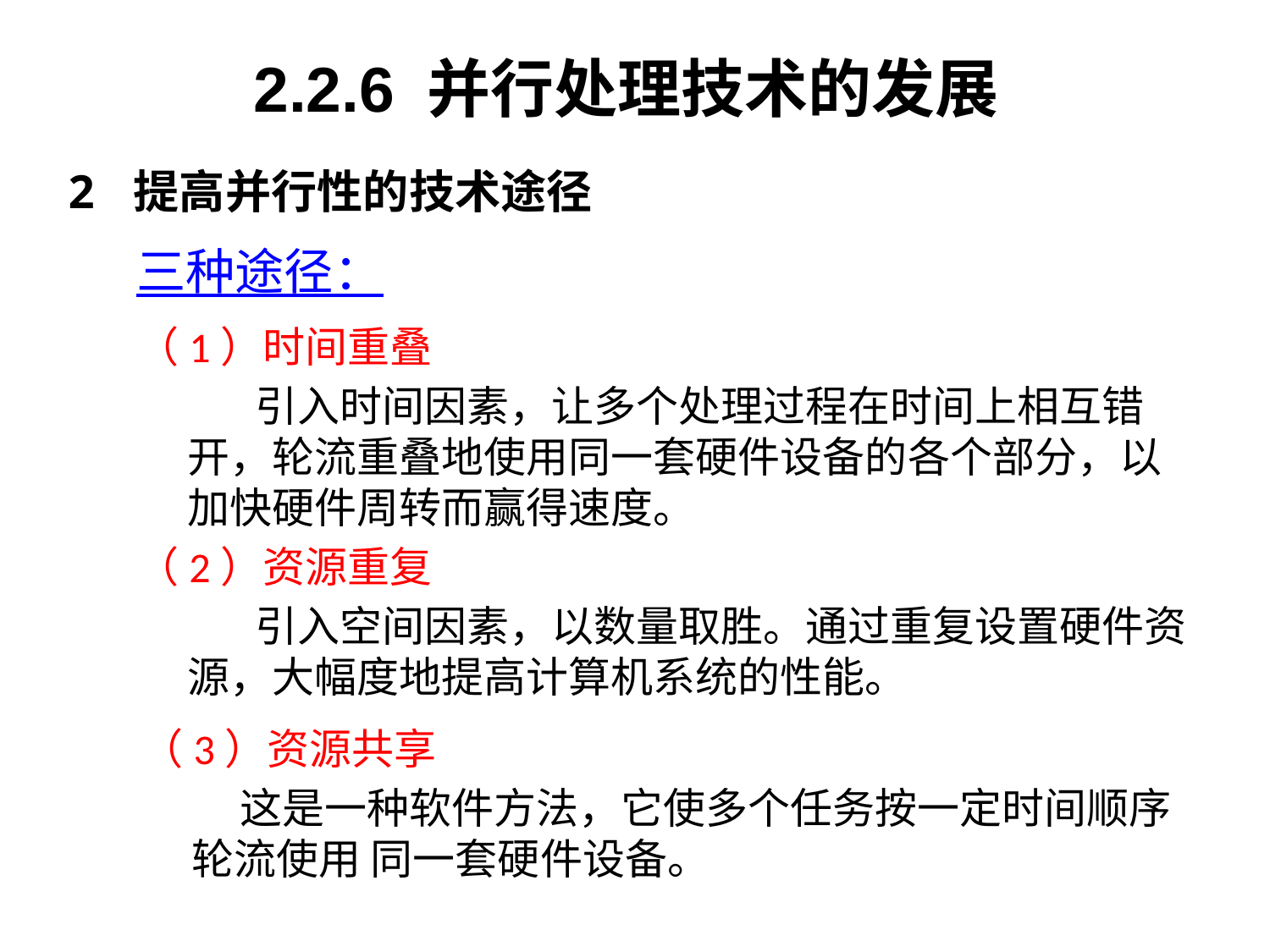

2.2.6 并行处理技术的发展
2 提高并行性的技术途径
三种途径：
（1）时间重叠
      引入时间因素，让多个处理过程在时间上相互错开，轮流重叠地使用同一套硬件设备的各个部分，以加快硬件周转而赢得速度。
（2）资源重复
      引入空间因素，以数量取胜。通过重复设置硬件资源，大幅度地提高计算机系统的性能。
（3）资源共享
    这是一种软件方法，它使多个任务按一定时间顺序轮流使用 同一套硬件设备。